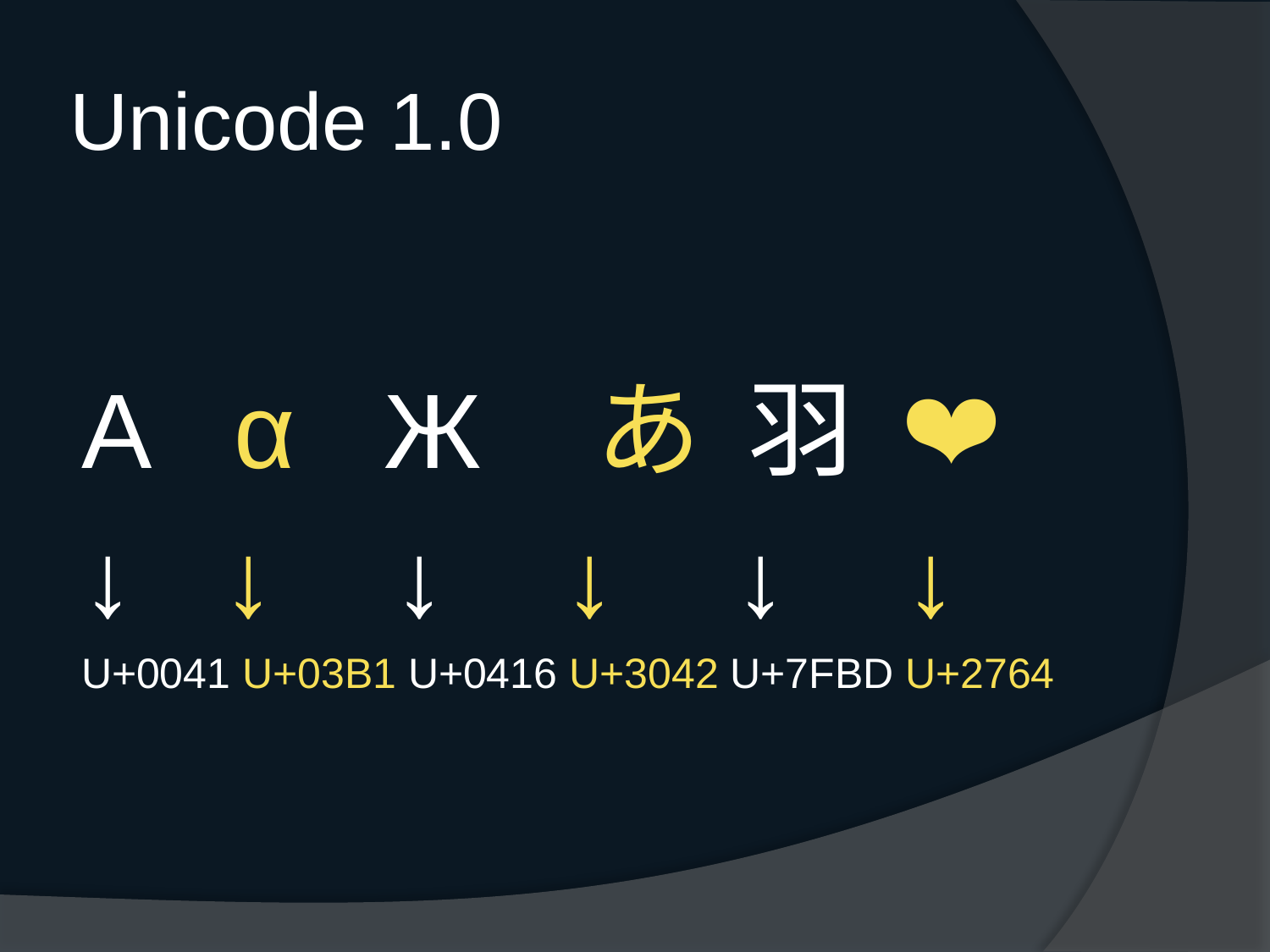

# Unicode 1.0
A   α   Ж   あ  羽  ❤
↓   ↓    ↓    ↓    ↓    ↓
U+0041 U+03B1 U+0416 U+3042 U+7FBD U+2764